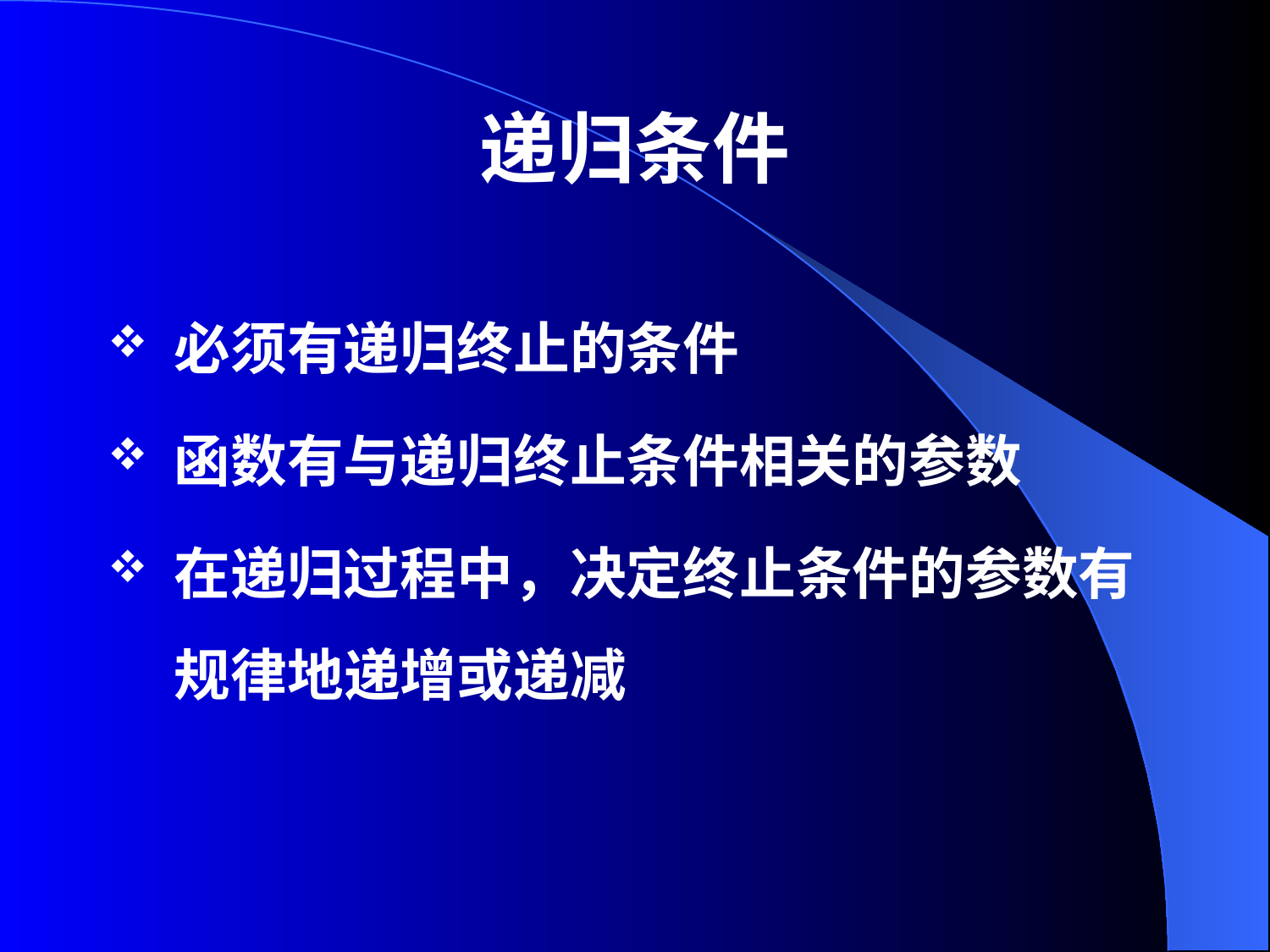

# 递归条件
必须有递归终止的条件
函数有与递归终止条件相关的参数
在递归过程中，决定终止条件的参数有规律地递增或递减